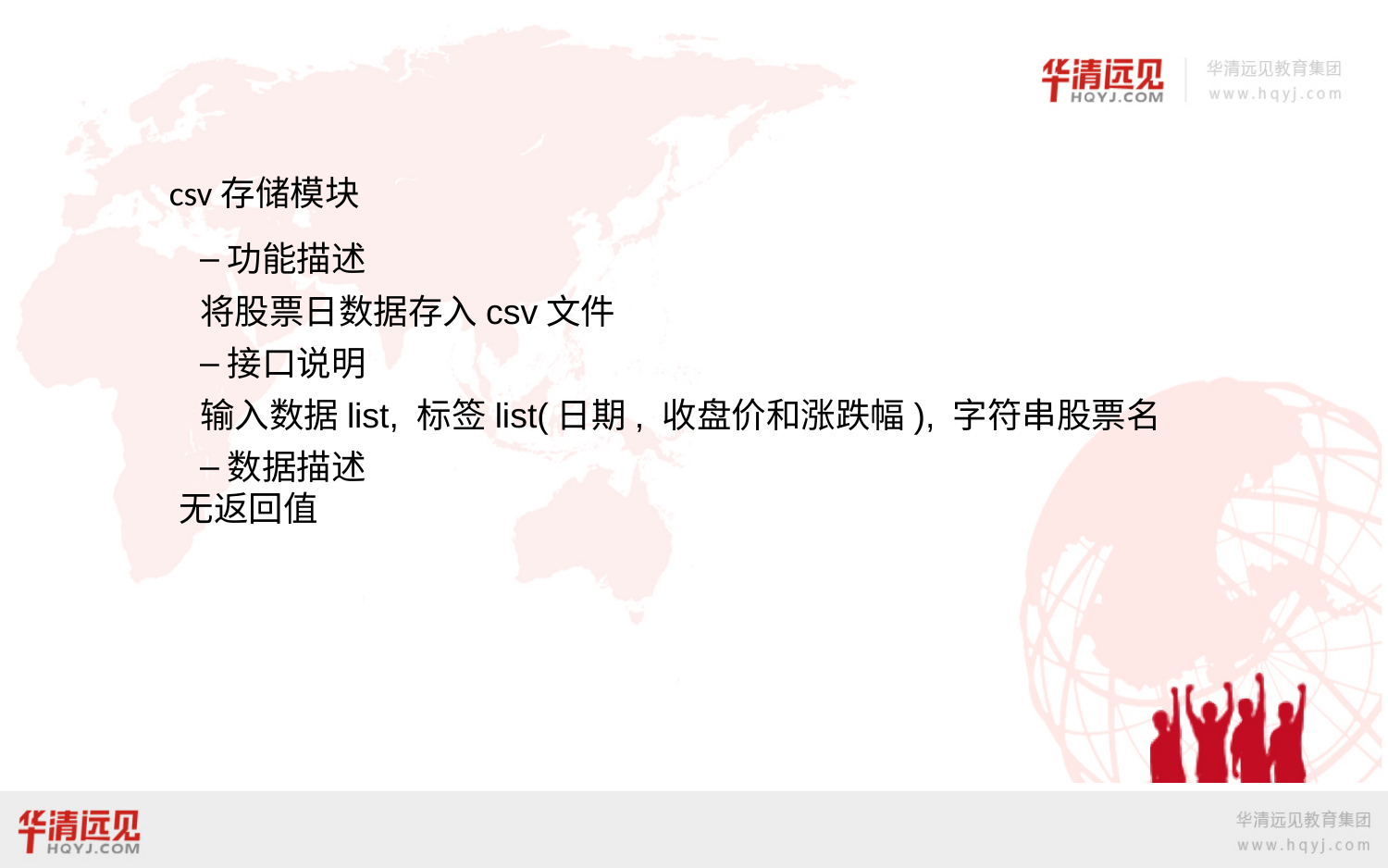

csv存储模块
功能描述
将股票日数据存入csv文件
接口说明
输入数据list, 标签list(日期, 收盘价和涨跌幅), 字符串股票名
数据描述
    无返回值